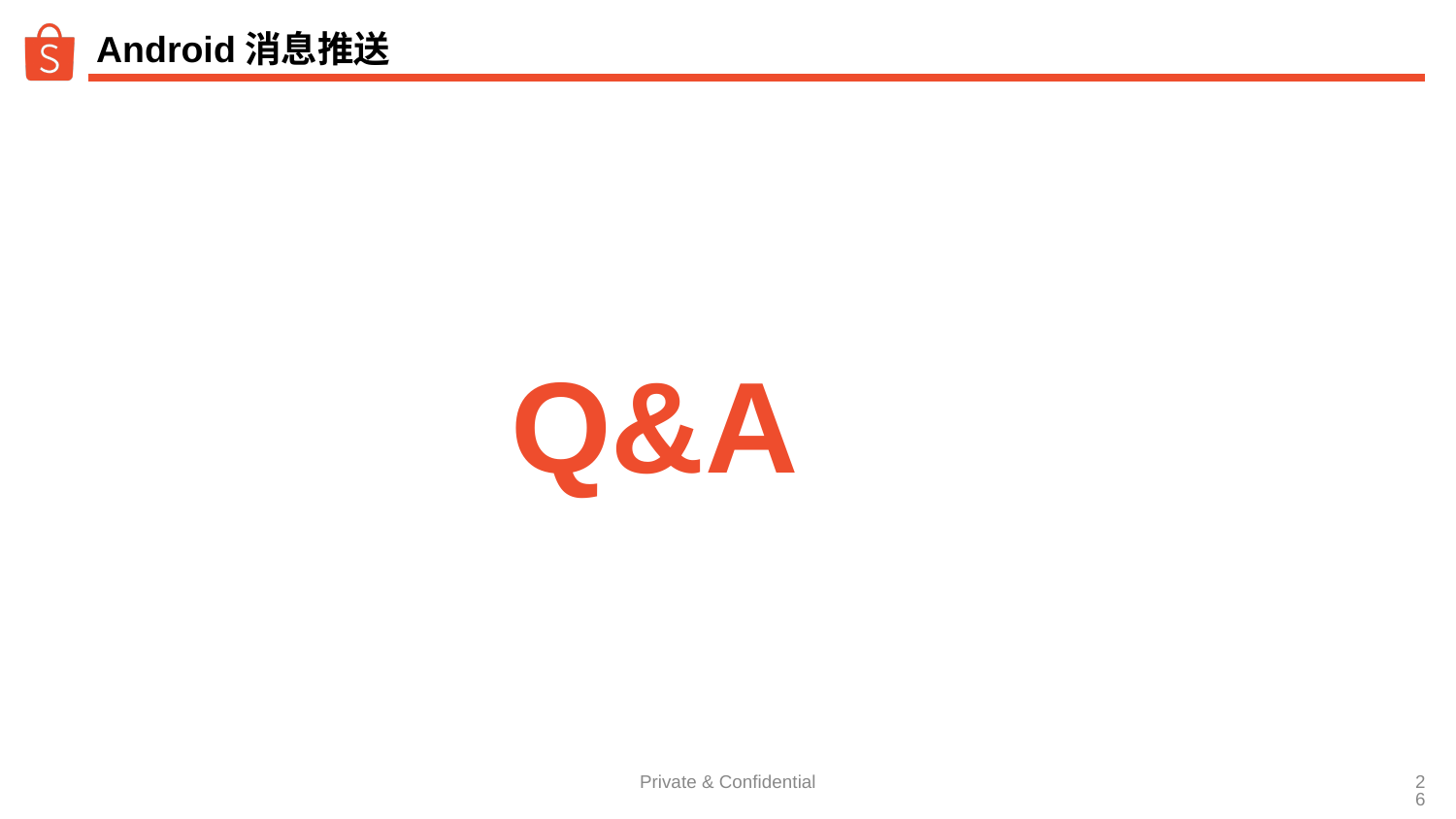

# Android消息推送
Q&A
Private & Confidential
26